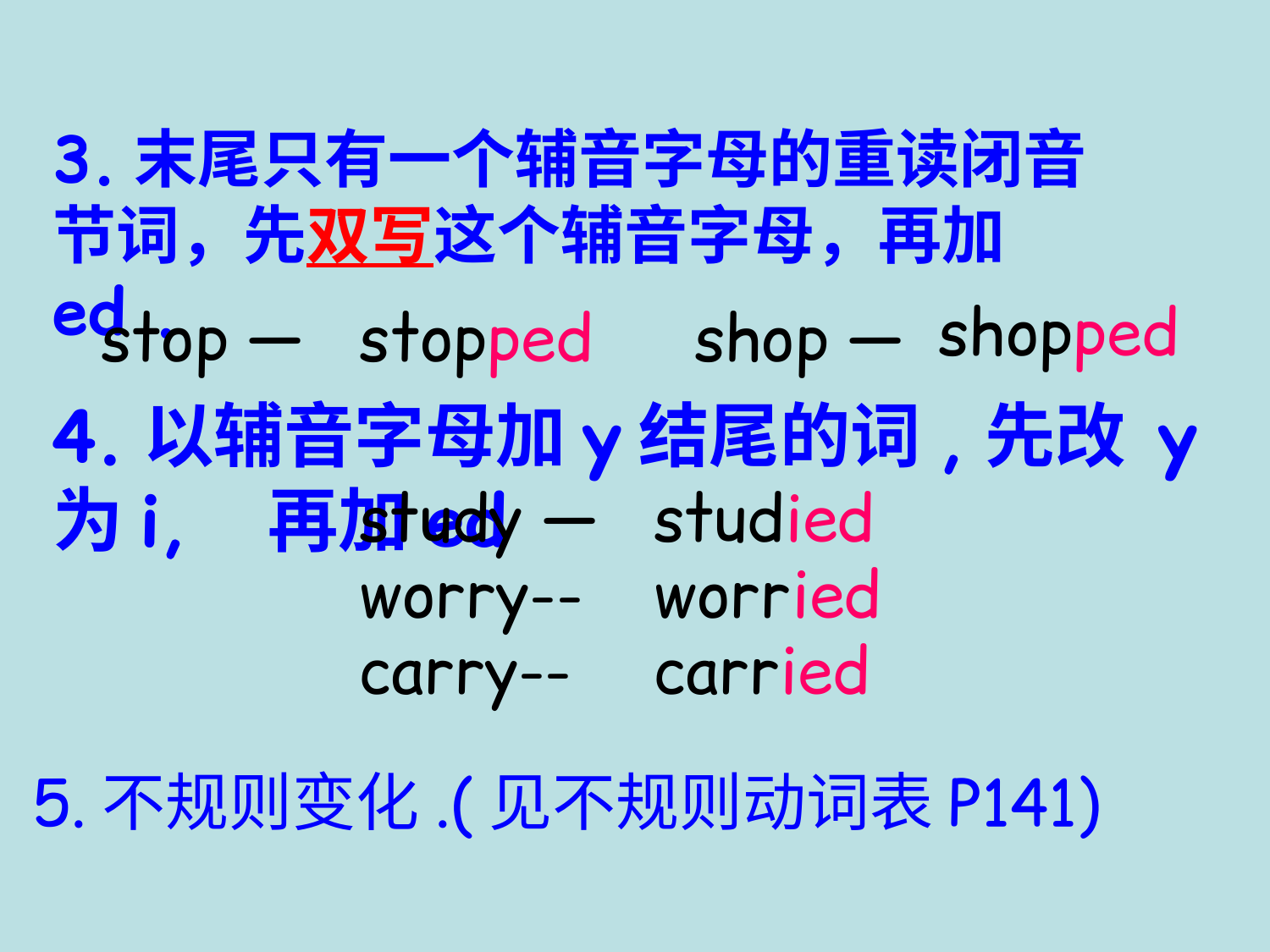

3.末尾只有一个辅音字母的重读闭音节词，先双写这个辅音字母，再加ed .
shopped
stop —
stopped
shop —
4.以辅音字母加y结尾的词,先改 y为i,  再加ed

study —
worry--
carry--
studied
worried
carried
5.不规则变化.(见不规则动词表P141)